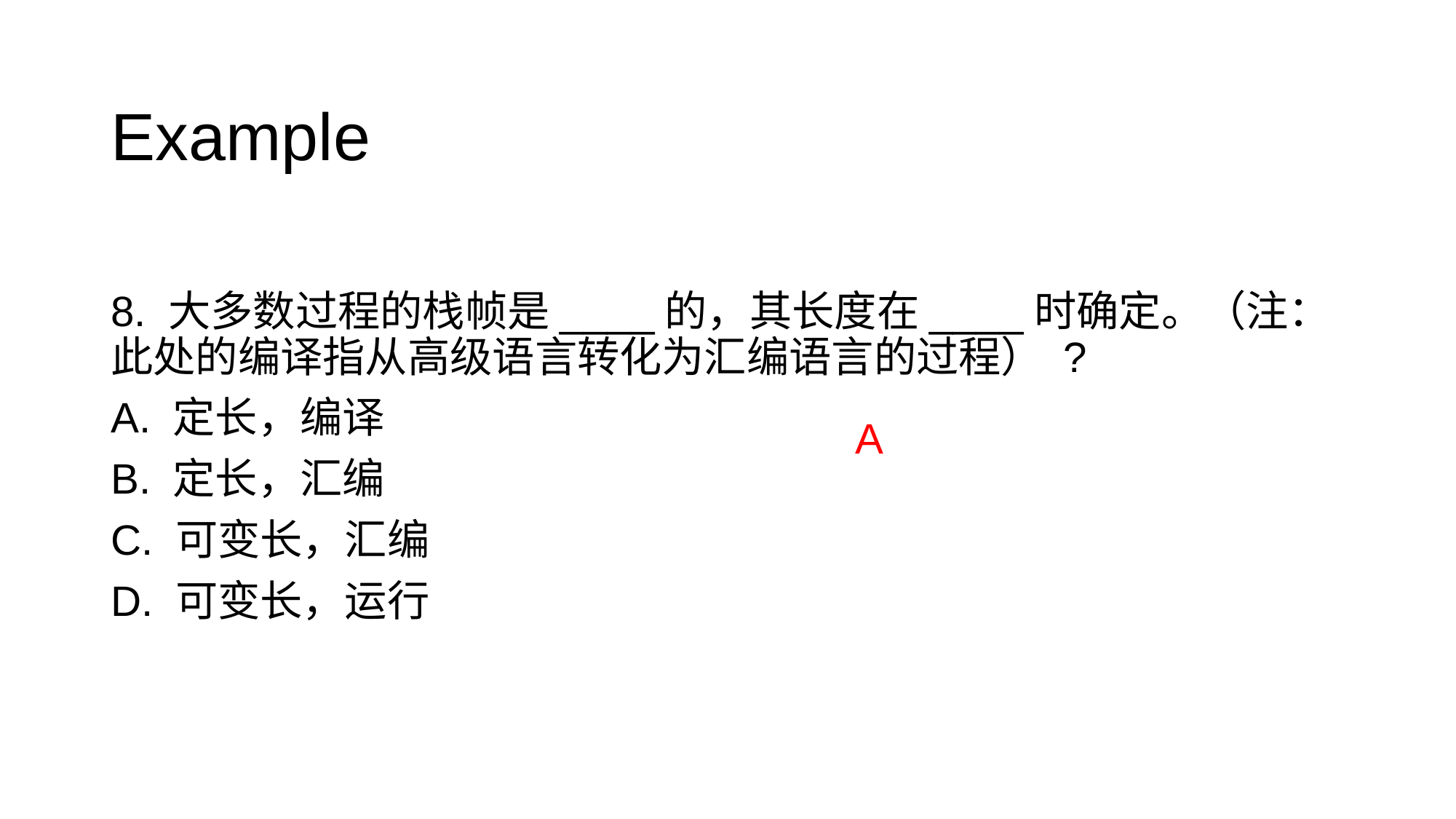

# Example

8. 大多数过程的栈帧是____的，其长度在____时确定。（注：此处的编译指从高级语言转化为汇编语言的过程） ?
A. 定长，编译
B. 定长，汇编
C. 可变长，汇编
D. 可变长，运行

A